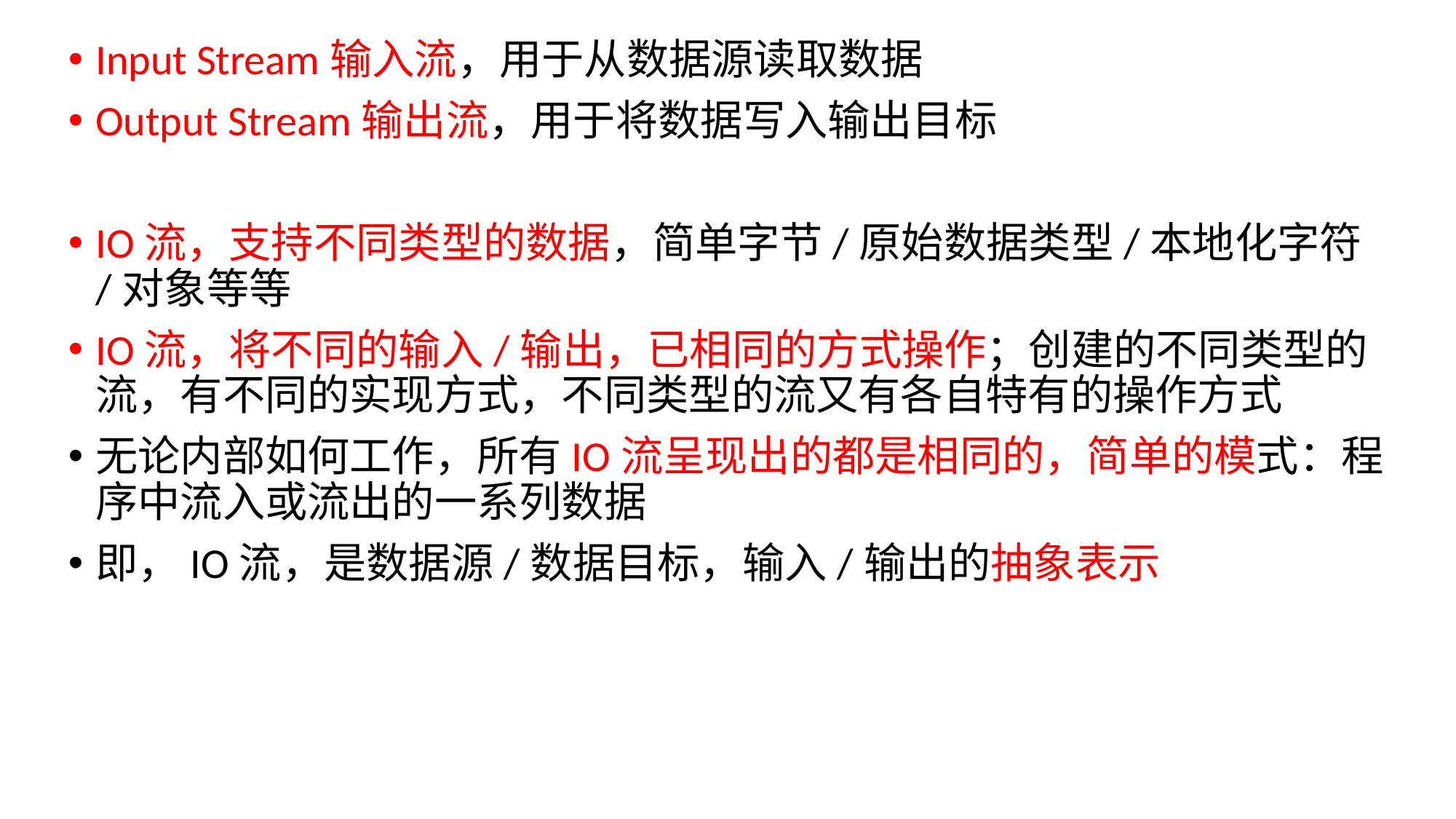

# Optional
Input Stream输入流，用于从数据源读取数据
Output Stream输出流，用于将数据写入输出目标

IO流，支持不同类型的数据，简单字节/原始数据类型/本地化字符/对象等等
IO流，将不同的输入/输出，已相同的方式操作；创建的不同类型的流，有不同的实现方式，不同类型的流又有各自特有的操作方式
无论内部如何工作，所有IO流呈现出的都是相同的，简单的模式：程序中流入或流出的一系列数据
即，IO流，是数据源/数据目标，输入/输出的抽象表示

4